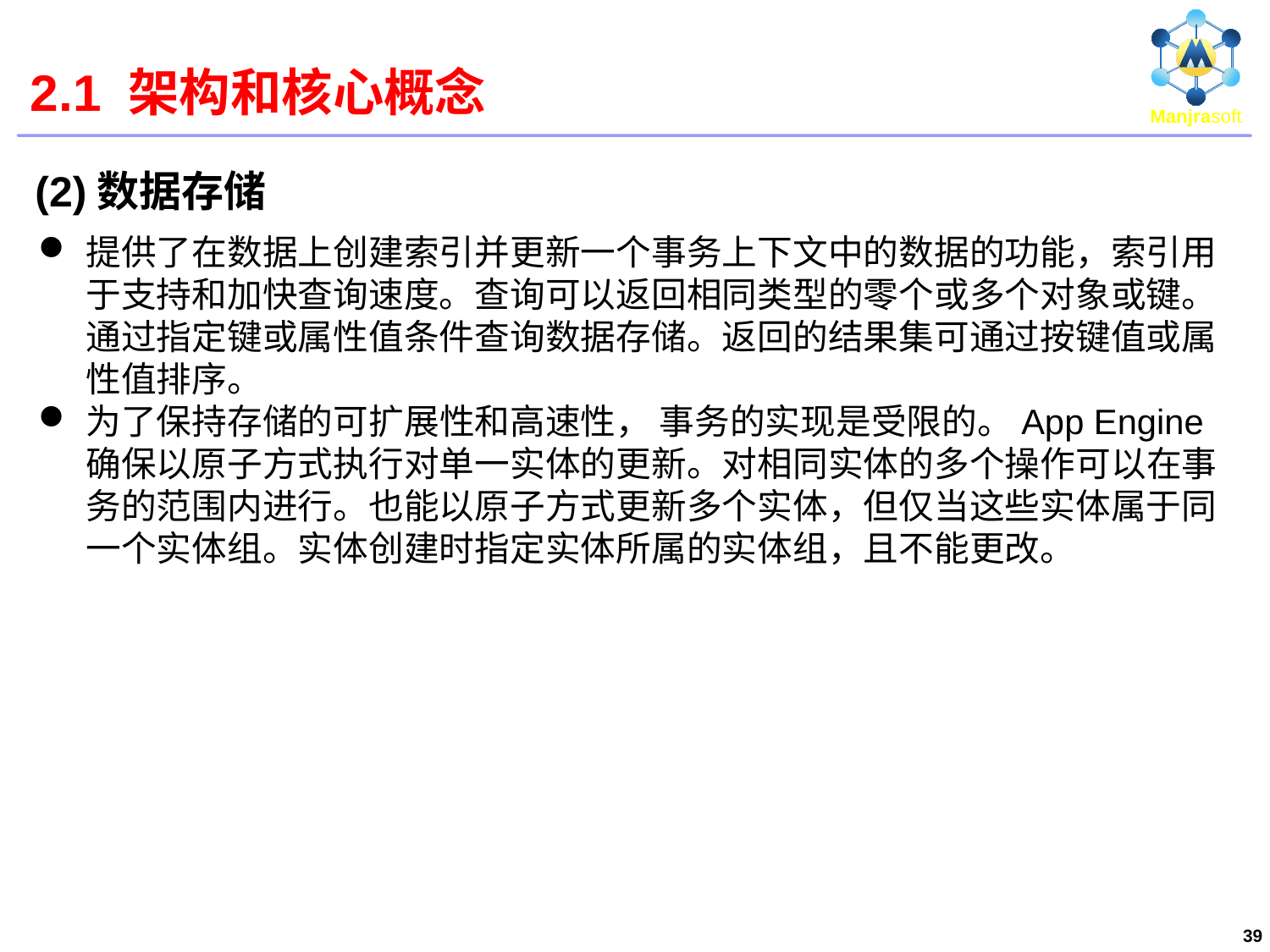

# 2.1 架构和核心概念
(2)数据存储
提供了在数据上创建索引并更新一个事务上下文中的数据的功能，索引用于支持和加快查询速度。查询可以返回相同类型的零个或多个对象或键。通过指定键或属性值条件查询数据存储。返回的结果集可通过按键值或属性值排序。
为了保持存储的可扩展性和高速性， 事务的实现是受限的。App Engine确保以原子方式执行对单一实体的更新。对相同实体的多个操作可以在事务的范围内进行。也能以原子方式更新多个实体，但仅当这些实体属于同一个实体组。实体创建时指定实体所属的实体组，且不能更改。
39